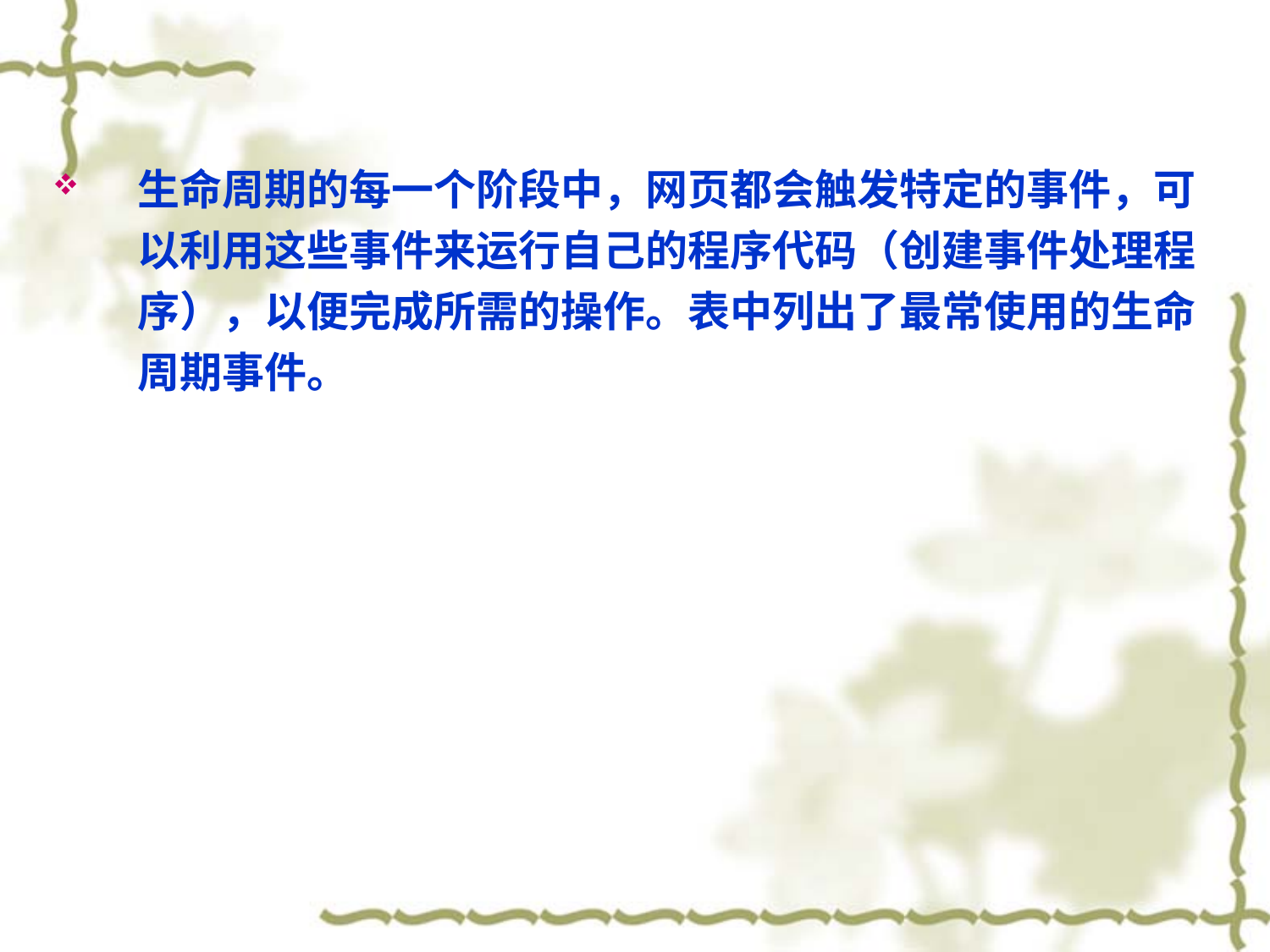

生命周期的每一个阶段中，网页都会触发特定的事件，可以利用这些事件来运行自己的程序代码（创建事件处理程序），以便完成所需的操作。表中列出了最常使用的生命周期事件。